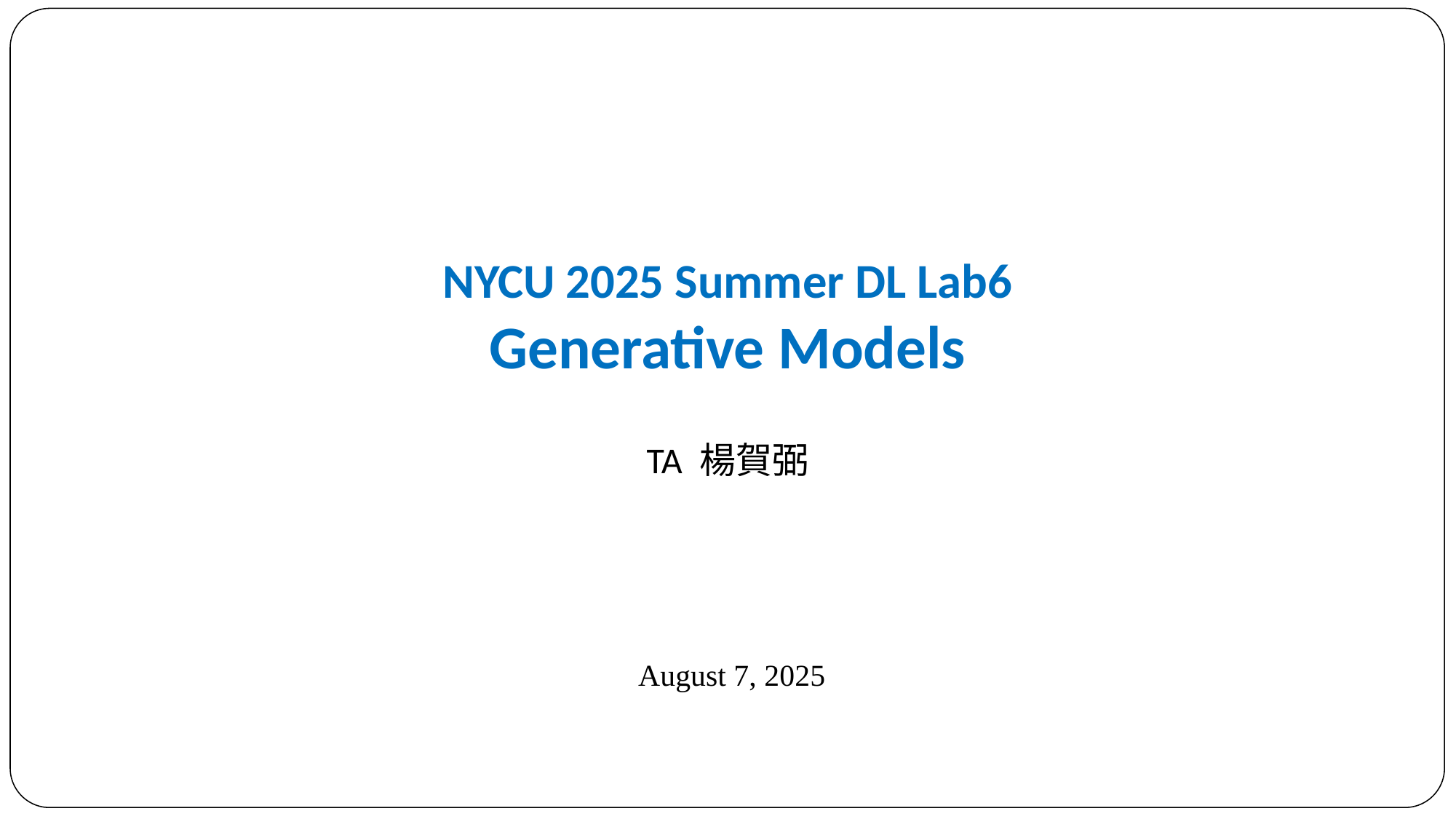

NYCU 2025 Summer DL Lab6
Generative Models
TA 楊賀弼
August 7, 2025